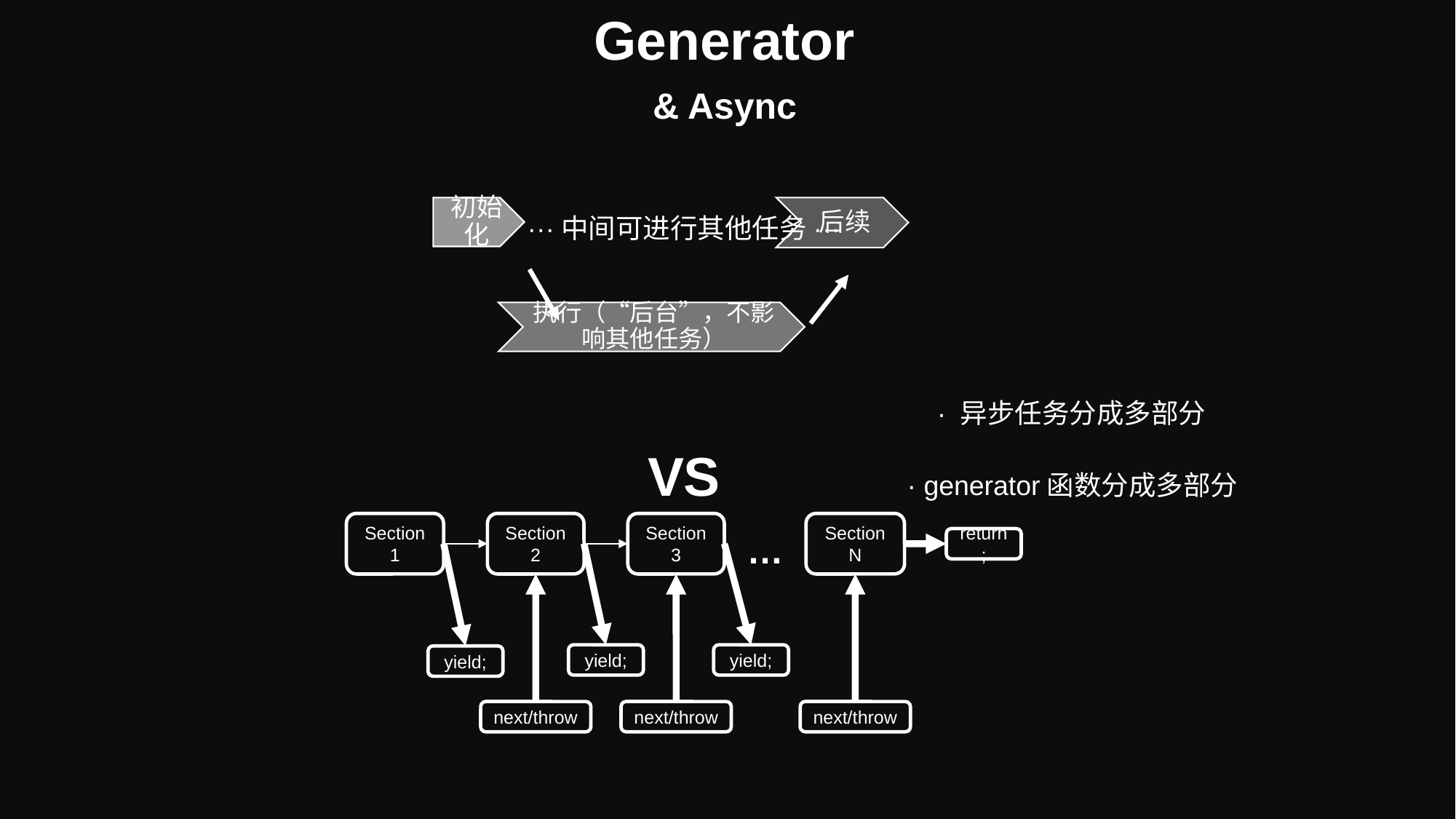

Generator
& Async
初始化
执行（“后台”，不影响其他任务）
后续
···中间可进行其他任务···
· 异步任务分成多部分
VS
· generator函数分成多部分
SectionN
Section2
Section3
Section1
…
return;
yield;
yield;
yield;
next/throw
next/throw
next/throw